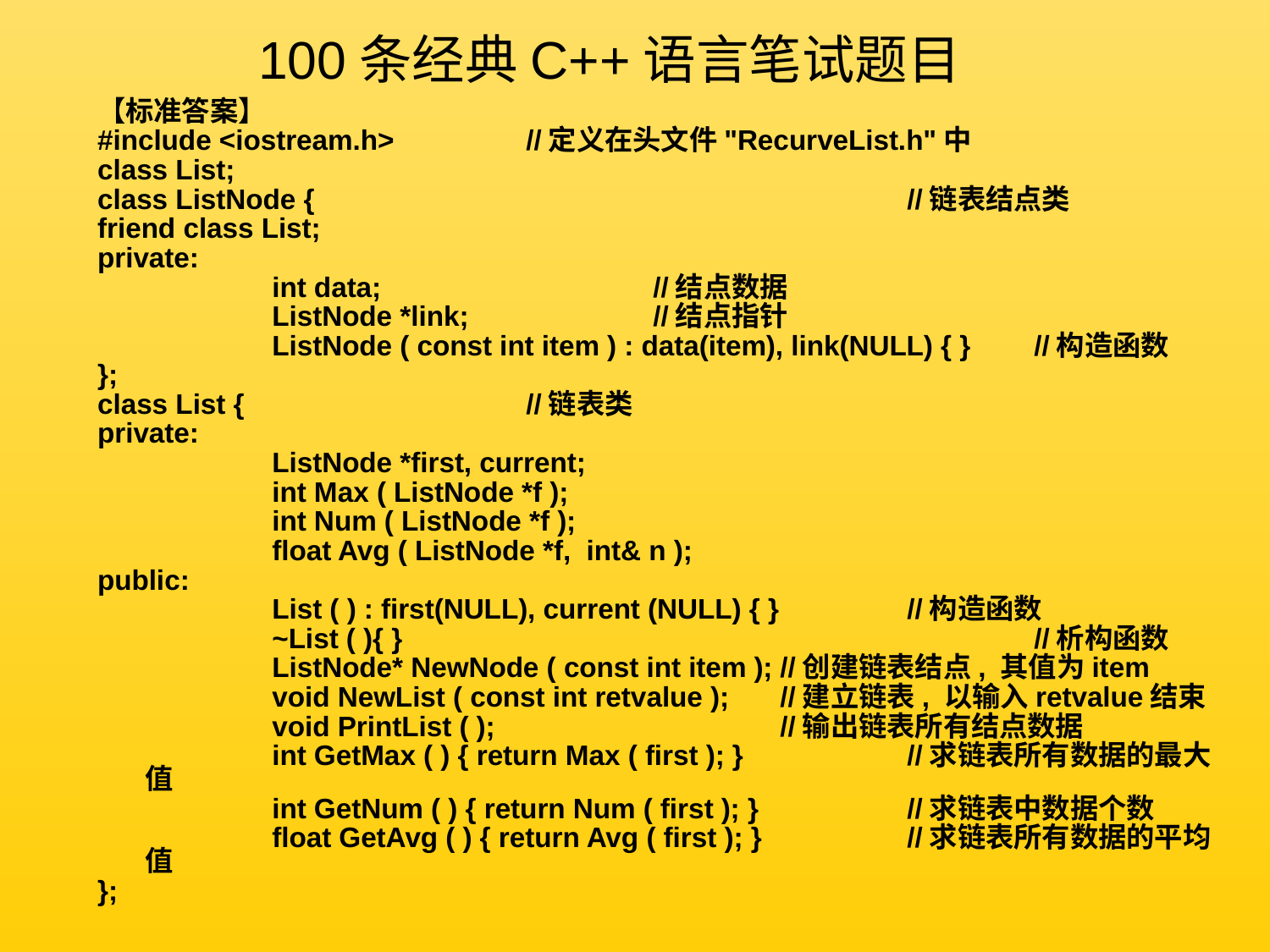

100条经典C++语言笔试题目
【标准答案】
#include <iostream.h>		//定义在头文件"RecurveList.h"中
class List;
class ListNode {					//链表结点类
friend class List;
private:
		int data;			//结点数据
		ListNode *link;		//结点指针
		ListNode ( const int item ) : data(item), link(NULL) { }	//构造函数
};
class List {			//链表类
private:
		ListNode *first, current;
		int Max ( ListNode *f );
		int Num ( ListNode *f );
		float Avg ( ListNode *f,  int& n );
public:
		List ( ) : first(NULL), current (NULL) { }		//构造函数
		~List ( ){ }					//析构函数
		ListNode* NewNode ( const int item );	//创建链表结点, 其值为item
		void NewList ( const int retvalue );	//建立链表, 以输入retvalue结束
		void PrintList ( );			//输出链表所有结点数据
		int GetMax ( ) { return Max ( first ); }		//求链表所有数据的最大值
		int GetNum ( ) { return Num ( first ); }		//求链表中数据个数
		float GetAvg ( ) { return Avg ( first ); }		//求链表所有数据的平均值
};